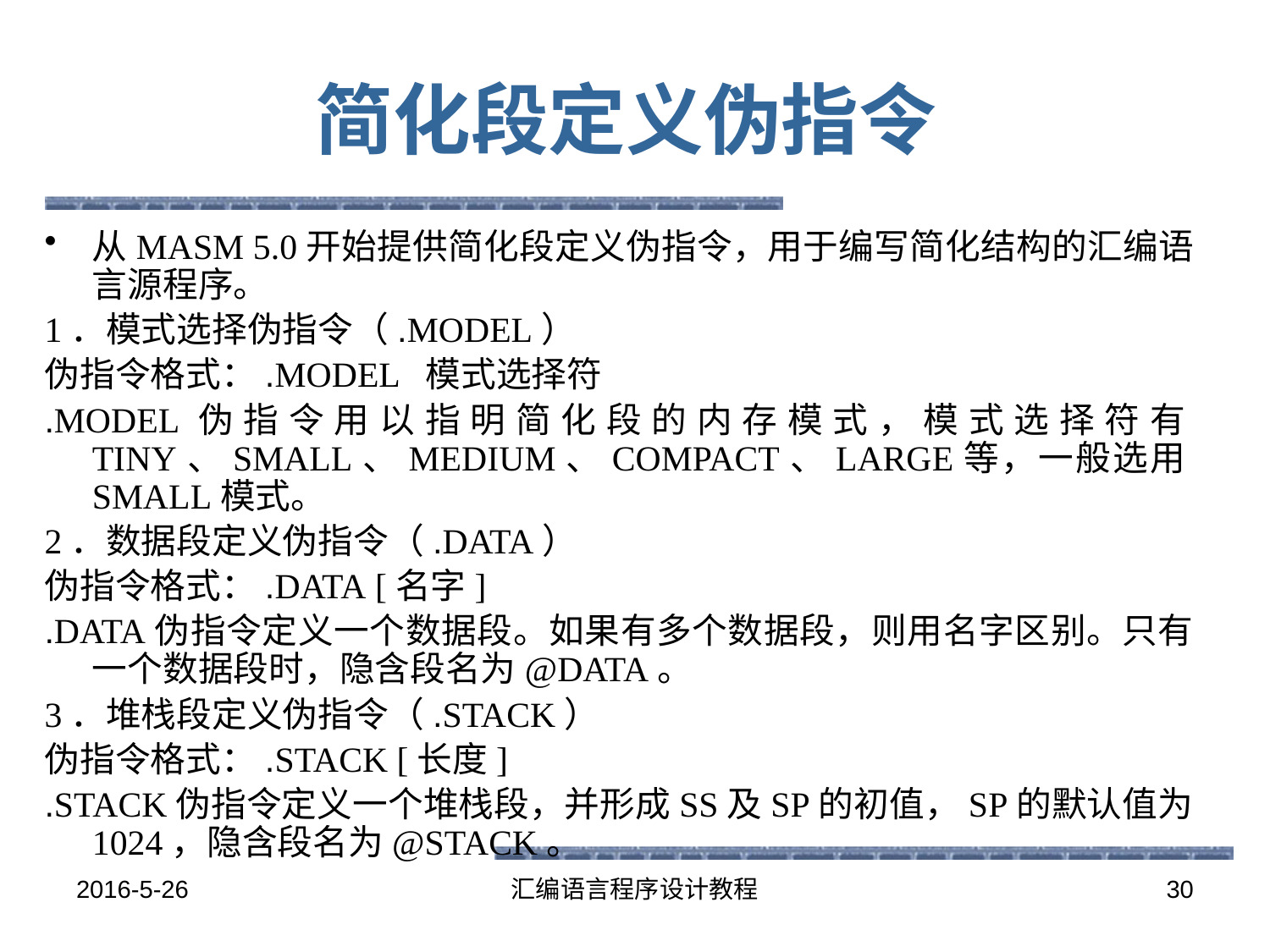

# 简化段定义伪指令
从MASM 5.0开始提供简化段定义伪指令，用于编写简化结构的汇编语言源程序。
1．模式选择伪指令（.MODEL）
伪指令格式：.MODEL  模式选择符
.MODEL伪指令用以指明简化段的内存模式，模式选择符有TINY、SMALL、MEDIUM、COMPACT、LARGE等，一般选用SMALL模式。
2．数据段定义伪指令（.DATA）
伪指令格式：.DATA [名字]
.DATA伪指令定义一个数据段。如果有多个数据段，则用名字区别。只有一个数据段时，隐含段名为@DATA。
3．堆栈段定义伪指令（.STACK）
伪指令格式：.STACK [长度]
.STACK伪指令定义一个堆栈段，并形成SS及SP的初值，SP的默认值为1024，隐含段名为@STACK。
2016-5-26
汇编语言程序设计教程
30